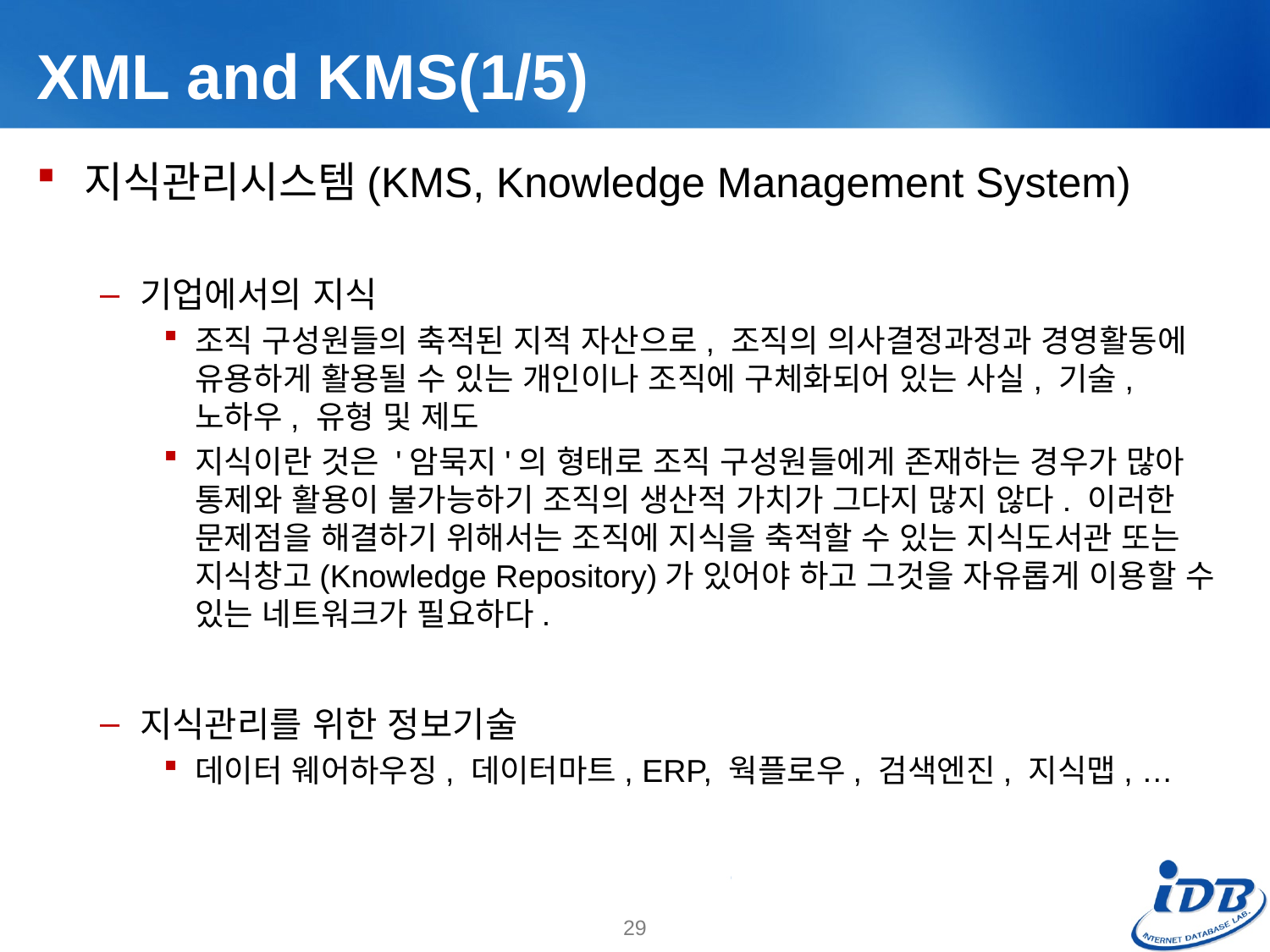

# XML and KMS(1/5)
지식관리시스템(KMS, Knowledge Management System)

기업에서의 지식
조직 구성원들의 축적된 지적 자산으로, 조직의 의사결정과정과 경영활동에 유용하게 활용될 수 있는 개인이나 조직에 구체화되어 있는 사실, 기술, 노하우, 유형 및 제도
지식이란 것은 '암묵지'의 형태로 조직 구성원들에게 존재하는 경우가 많아 통제와 활용이 불가능하기 조직의 생산적 가치가 그다지 많지 않다. 이러한 문제점을 해결하기 위해서는 조직에 지식을 축적할 수 있는 지식도서관 또는 지식창고(Knowledge Repository)가 있어야 하고 그것을 자유롭게 이용할 수 있는 네트워크가 필요하다.

지식관리를 위한 정보기술
데이터 웨어하우징, 데이터마트, ERP, 웍플로우, 검색엔진, 지식맵, …

29